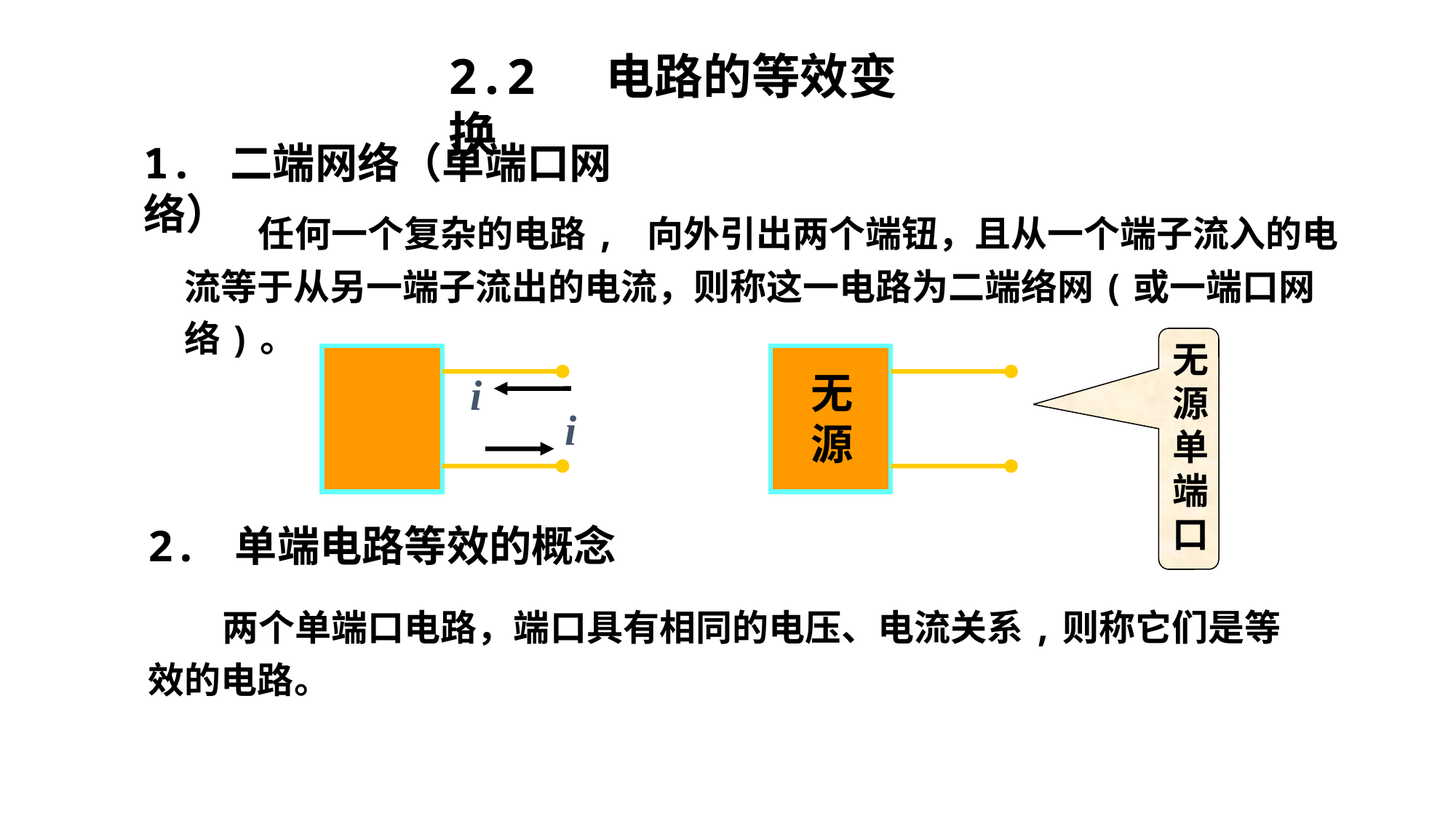

2.2  电路的等效变换
1. 二端网络（单端口网络）
        任何一个复杂的电路, 向外引出两个端钮，且从一个端子流入的电流等于从另一端子流出的电流，则称这一电路为二端络网(或一端口网络)。
无源单端口

i

i

无源
2. 单端电路等效的概念
        两个单端口电路，端口具有相同的电压、电流关系,则称它们是等效的电路。